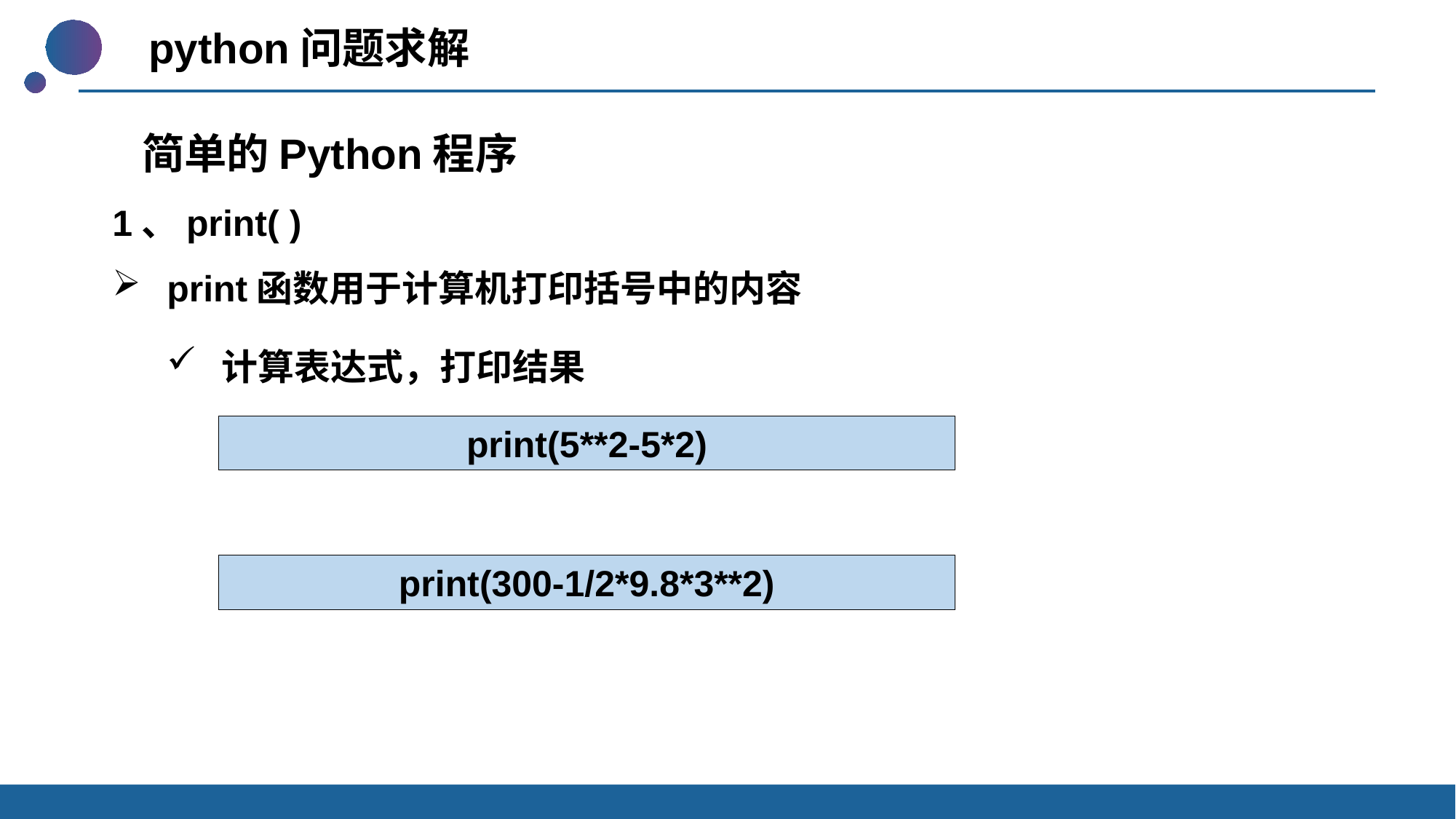

python问题求解

  简单的Python程序
1、print( )
print函数用于计算机打印括号中的内容
计算表达式，打印结果
print(5**2-5*2)
print(300-1/2*9.8*3**2)